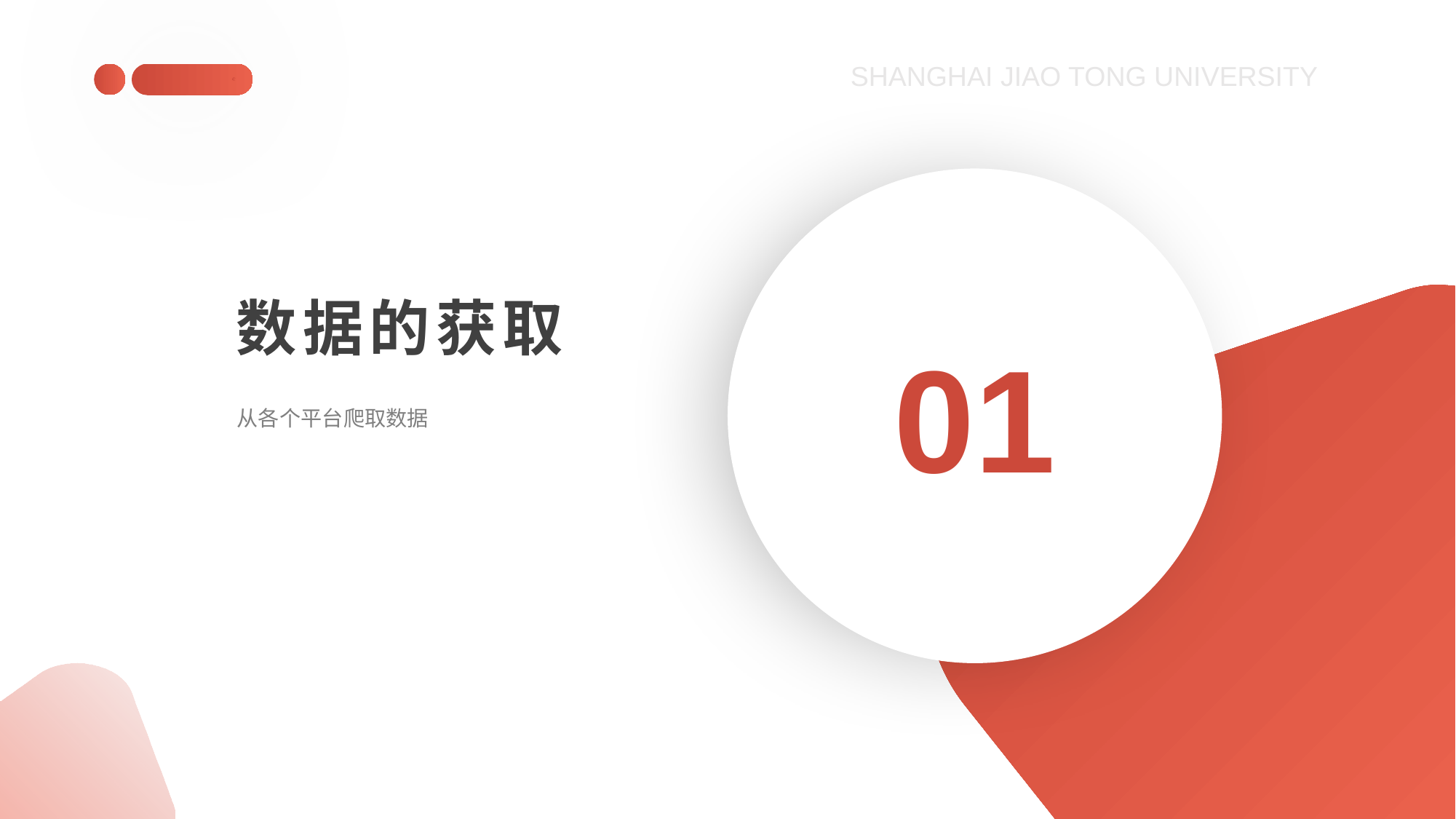

SHANGHAI JIAO TONG UNIVERSITY

数据的获取

01
从各个平台爬取数据